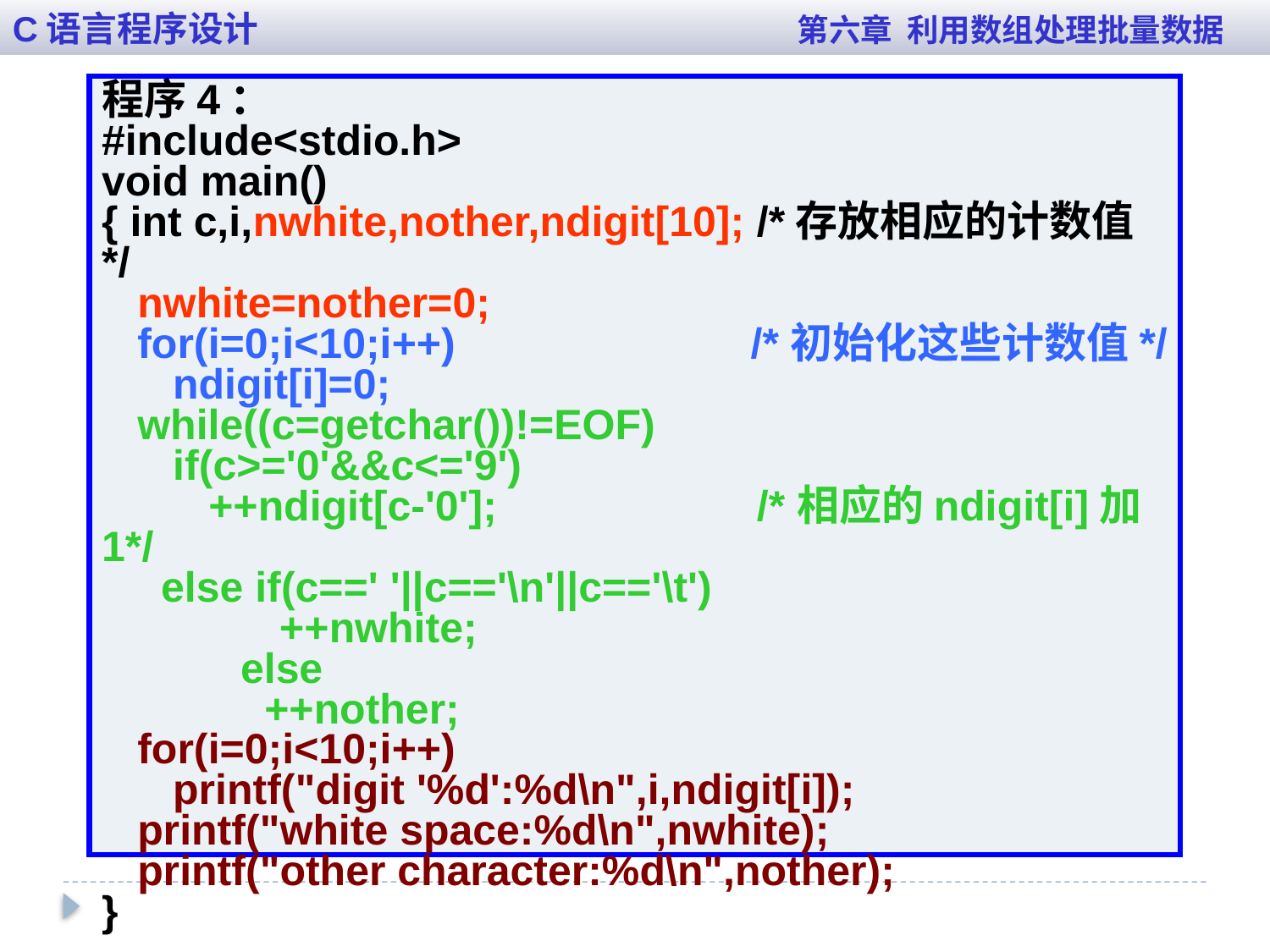

C语言程序设计                                                                   第六章  利用数组处理批量数据
程序4：
#include<stdio.h>
void main()
{ int c,i,nwhite,nother,ndigit[10]; /*存放相应的计数值*/
   nwhite=nother=0;
   for(i=0;i<10;i++)                         /*初始化这些计数值*/
      ndigit[i]=0;
   while((c=getchar())!=EOF)
      if(c>='0'&&c<='9')
         ++ndigit[c-'0'];                      /*相应的ndigit[i]加1*/
     else if(c==' '||c=='\n'||c=='\t')
               ++nwhite;
	 else
	   ++nother;
   for(i=0;i<10;i++)
      printf("digit '%d':%d\n",i,ndigit[i]);
   printf("white space:%d\n",nwhite);
   printf("other character:%d\n",nother);
}